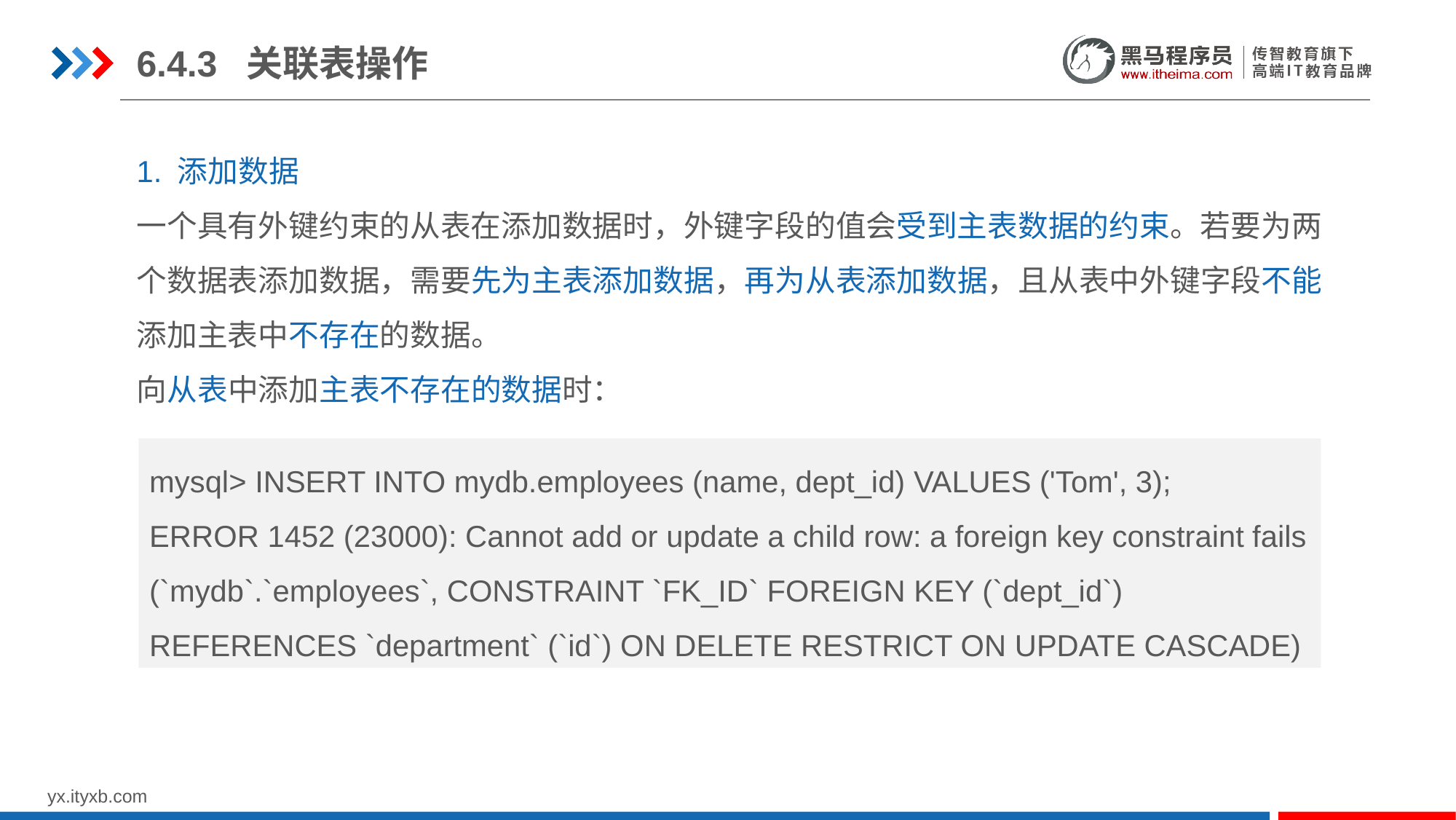

6.4.3  关联表操作
1. 添加数据
一个具有外键约束的从表在添加数据时，外键字段的值会受到主表数据的约束。若要为两个数据表添加数据，需要先为主表添加数据，再为从表添加数据，且从表中外键字段不能添加主表中不存在的数据。
向从表中添加主表不存在的数据时：
mysql> INSERT INTO mydb.employees (name, dept_id) VALUES ('Tom', 3);
ERROR 1452 (23000): Cannot add or update a child row: a foreign key constraint fails (`mydb`.`employees`, CONSTRAINT `FK_ID` FOREIGN KEY (`dept_id`) REFERENCES `department` (`id`) ON DELETE RESTRICT ON UPDATE CASCADE)